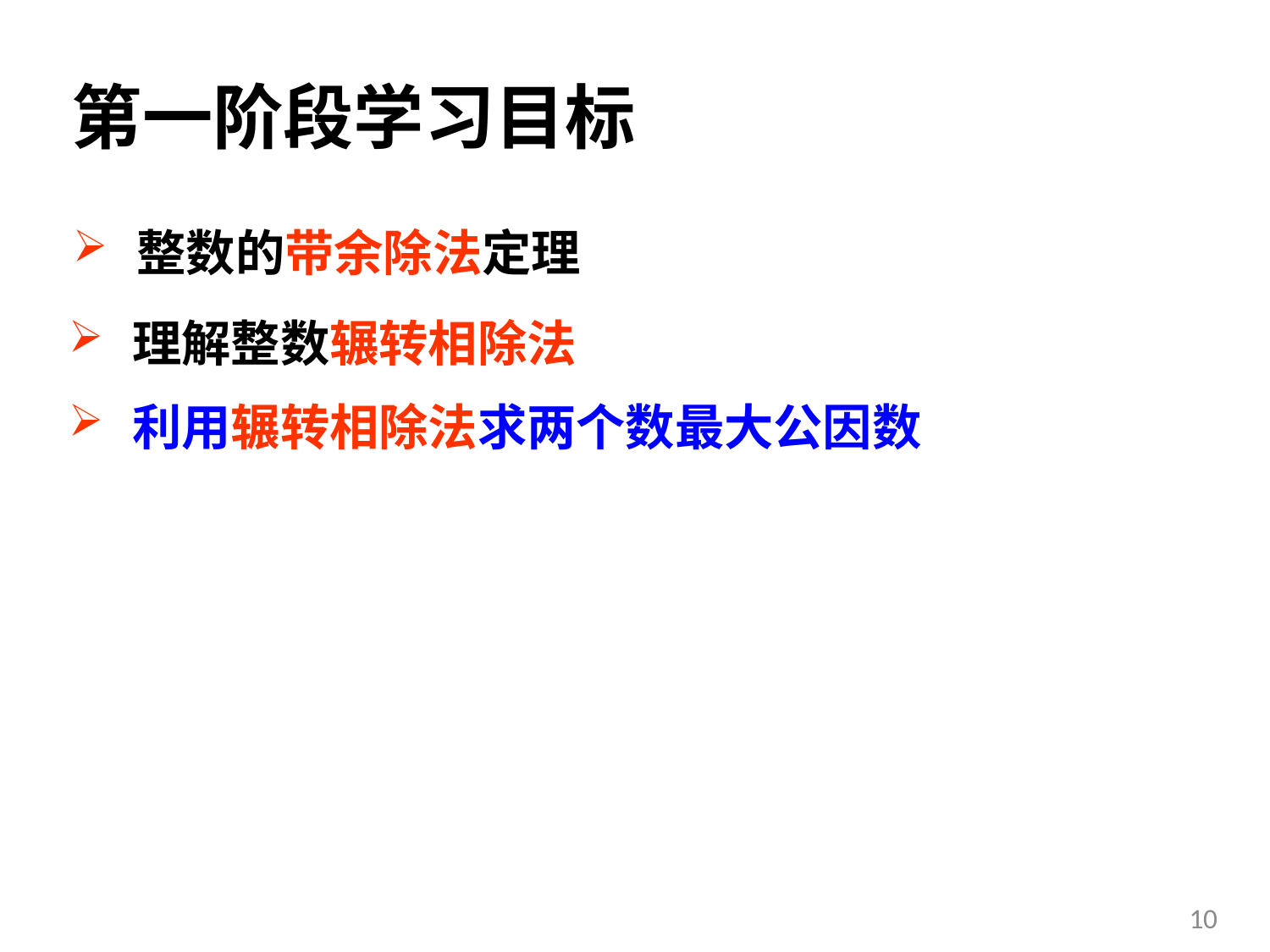

第一阶段学习目标
整数的带余除法定理
理解整数辗转相除法
利用辗转相除法求两个数最大公因数
10